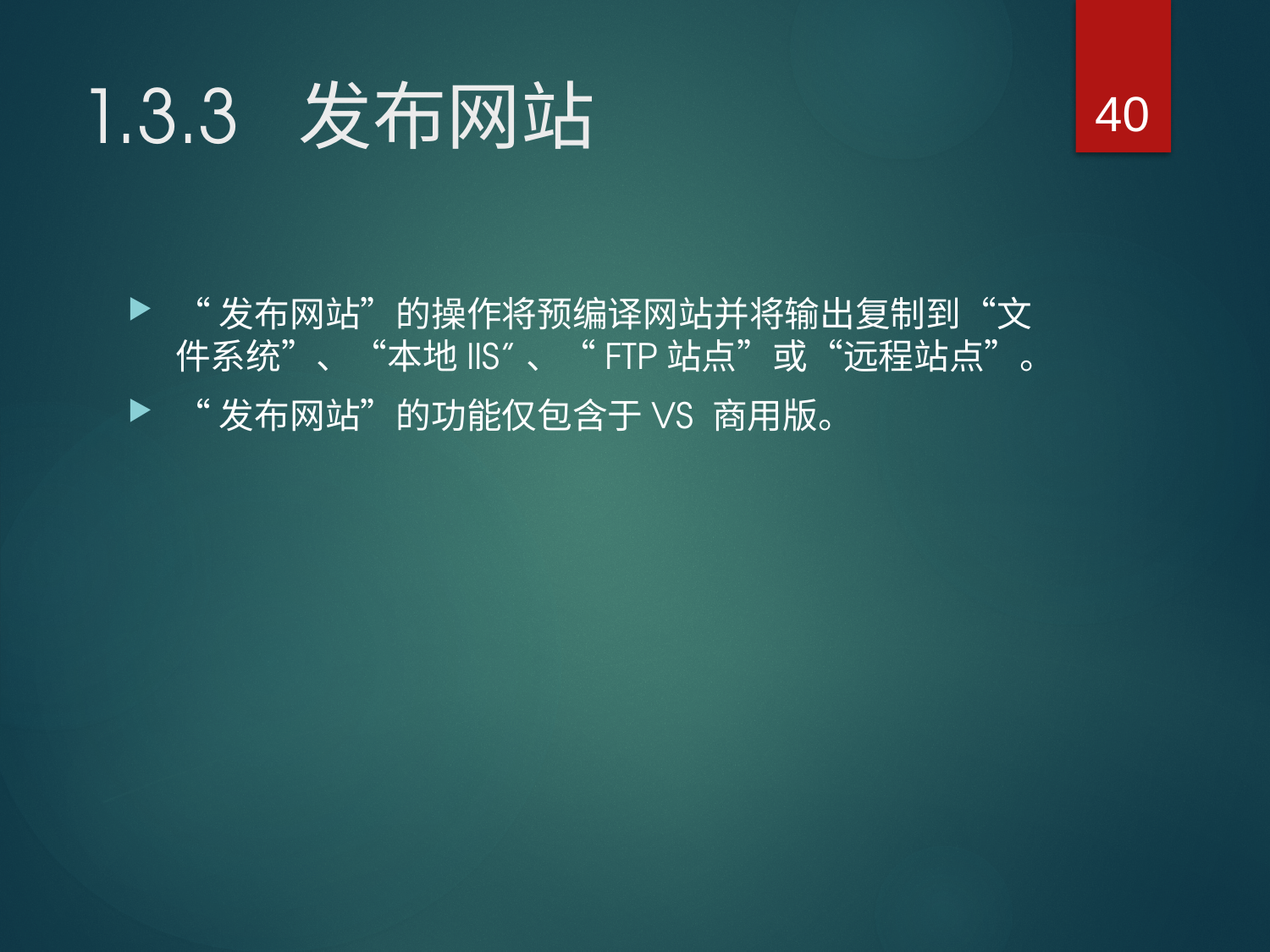

40
# 1.3.3  发布网站
“发布网站”的操作将预编译网站并将输出复制到“文件系统”、“本地IIS”、“FTP站点”或“远程站点”。
“发布网站”的功能仅包含于VS 商用版。